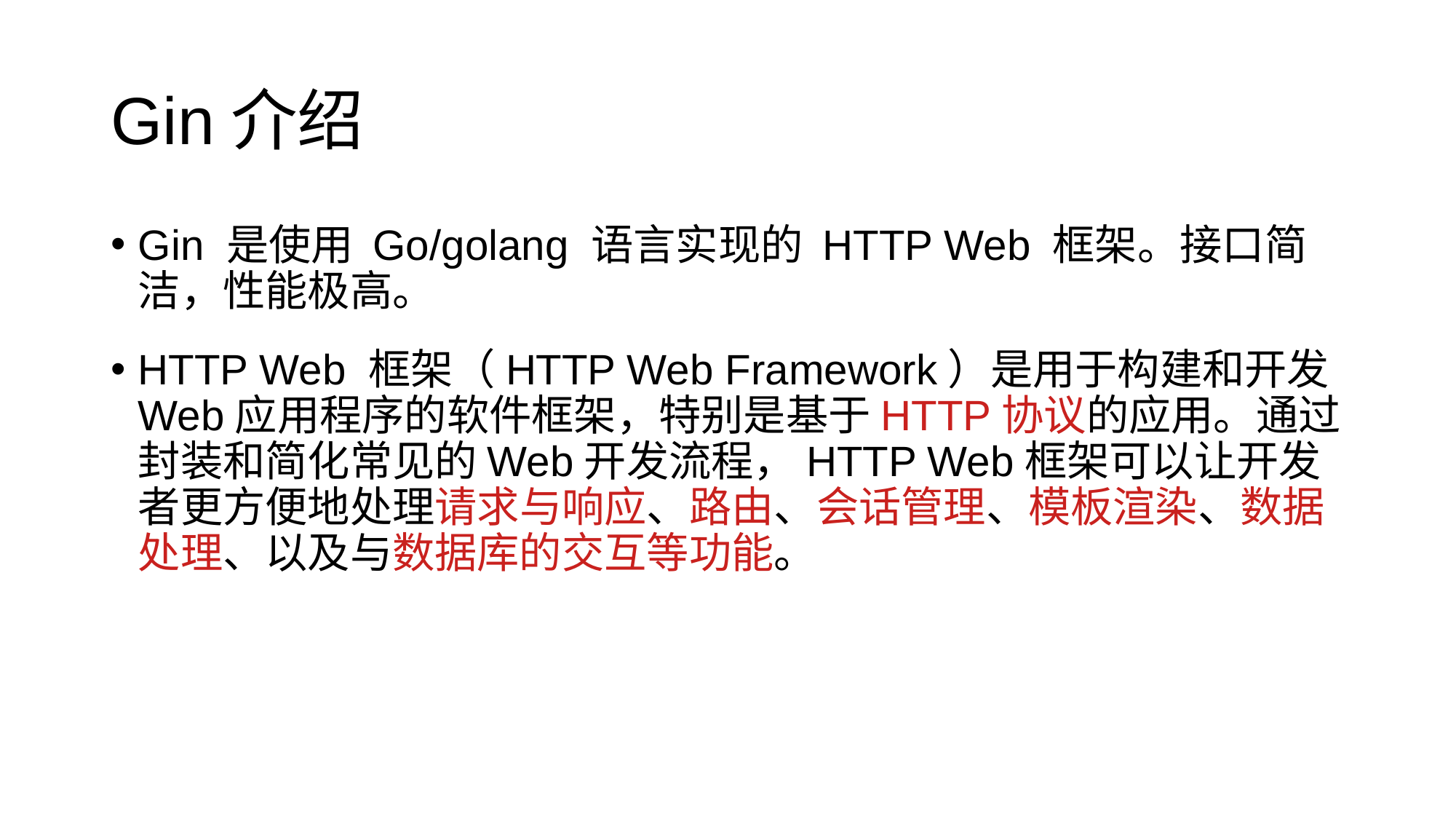

# Gin介绍
Gin 是使用 Go/golang 语言实现的 HTTP Web 框架。接口简洁，性能极高。
HTTP Web 框架（HTTP Web Framework）是用于构建和开发Web应用程序的软件框架，特别是基于HTTP协议的应用。通过封装和简化常见的Web开发流程，HTTP Web框架可以让开发者更方便地处理请求与响应、路由、会话管理、模板渲染、数据处理、以及与数据库的交互等功能。